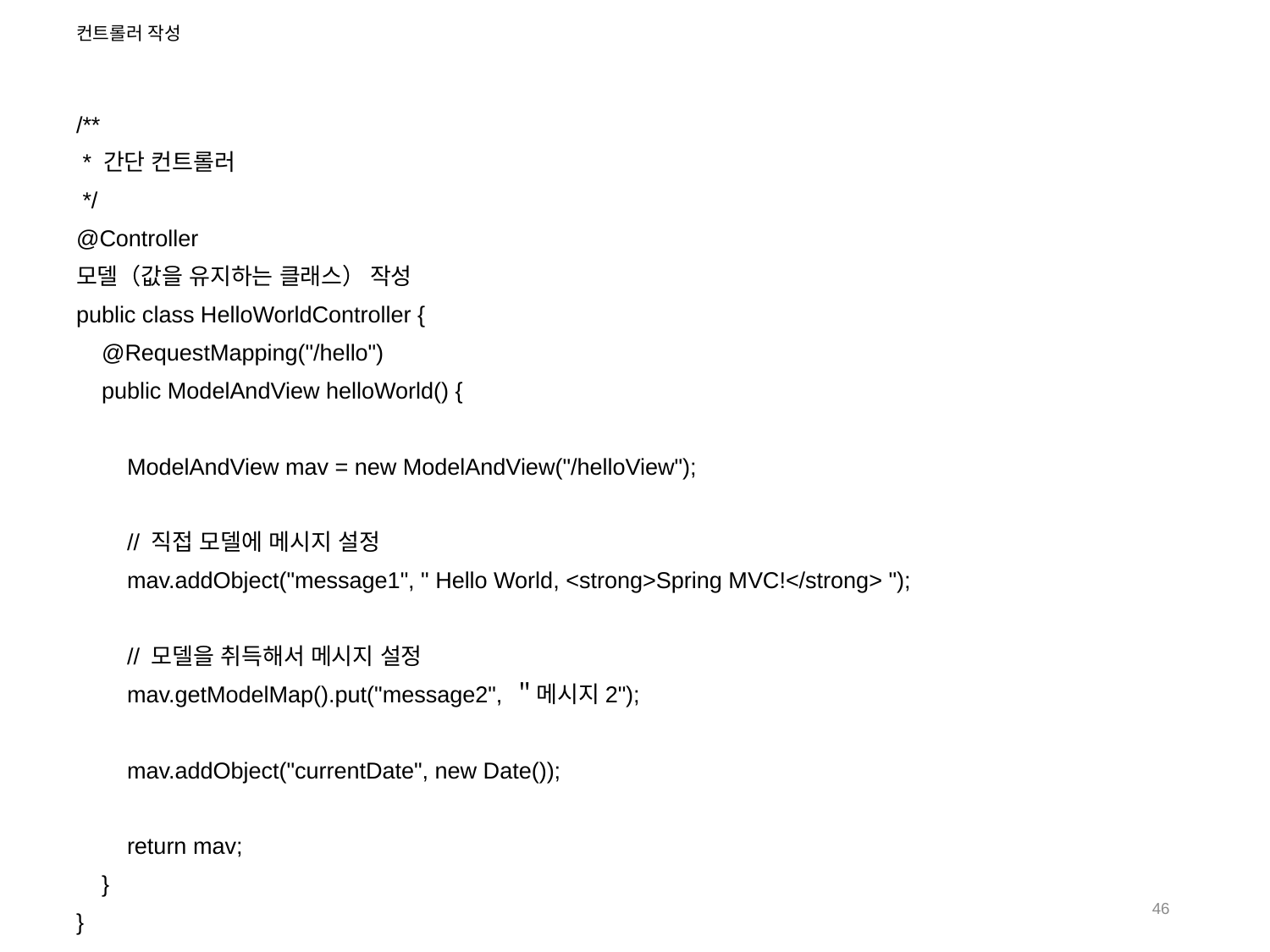

# 컨트롤러 작성

/**
 * 간단 컨트롤러
 */
@Controller
모델（값을 유지하는 클래스） 작성
public class HelloWorldController {
    @RequestMapping("/hello")
    public ModelAndView helloWorld() {

        ModelAndView mav = new ModelAndView("/helloView");

        // 직접 모델에 메시지 설정
        mav.addObject("message1", " Hello World, <strong>Spring MVC!</strong> ");

        // 모델을 취득해서 메시지 설정
        mav.getModelMap().put("message2", ＂메시지2");

        mav.addObject("currentDate", new Date());

        return mav;
    }
}

46